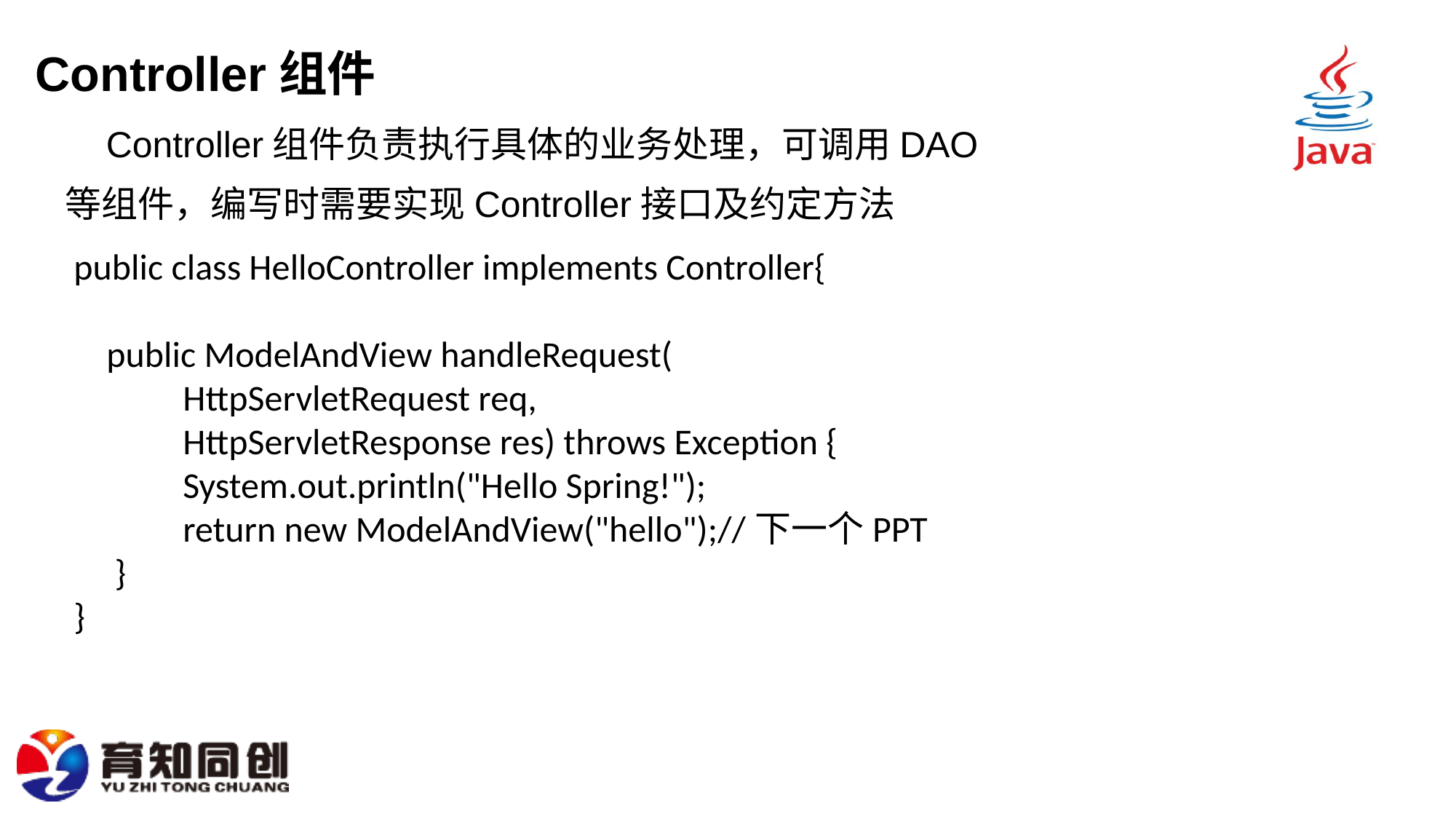

# Controller组件
    Controller组件负责执行具体的业务处理，可调用DAO
等组件，编写时需要实现Controller接口及约定方法
public class HelloController implements Controller{

    public ModelAndView handleRequest(
	HttpServletRequest req,
	HttpServletResponse res) throws Exception {
	System.out.println("Hello Spring!");
	return new ModelAndView("hello");//下一个PPT
     }
}